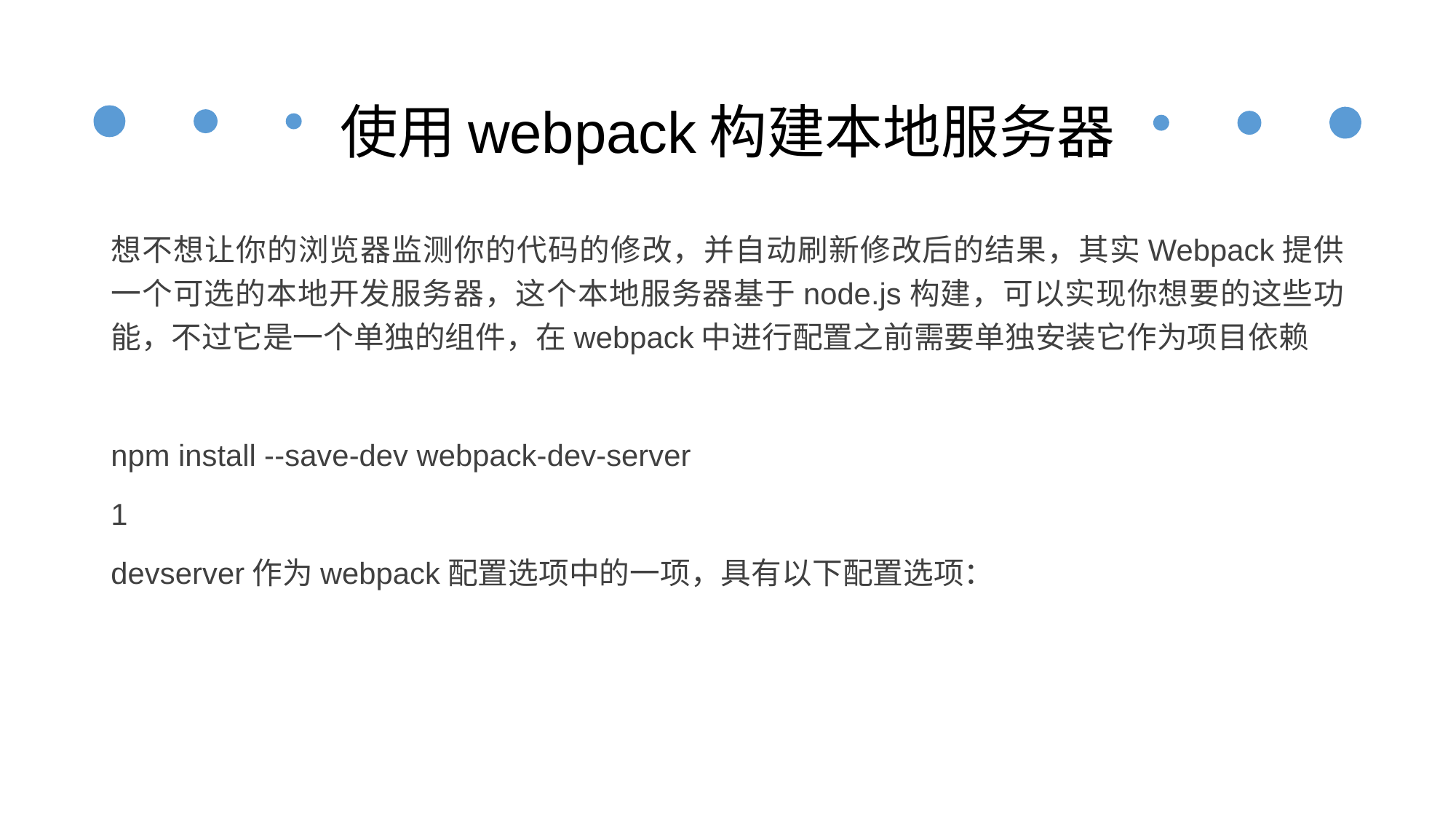

# 使用webpack构建本地服务器
想不想让你的浏览器监测你的代码的修改，并自动刷新修改后的结果，其实Webpack提供一个可选的本地开发服务器，这个本地服务器基于node.js构建，可以实现你想要的这些功能，不过它是一个单独的组件，在webpack中进行配置之前需要单独安装它作为项目依赖

npm install --save-dev webpack-dev-server
1
devserver作为webpack配置选项中的一项，具有以下配置选项：